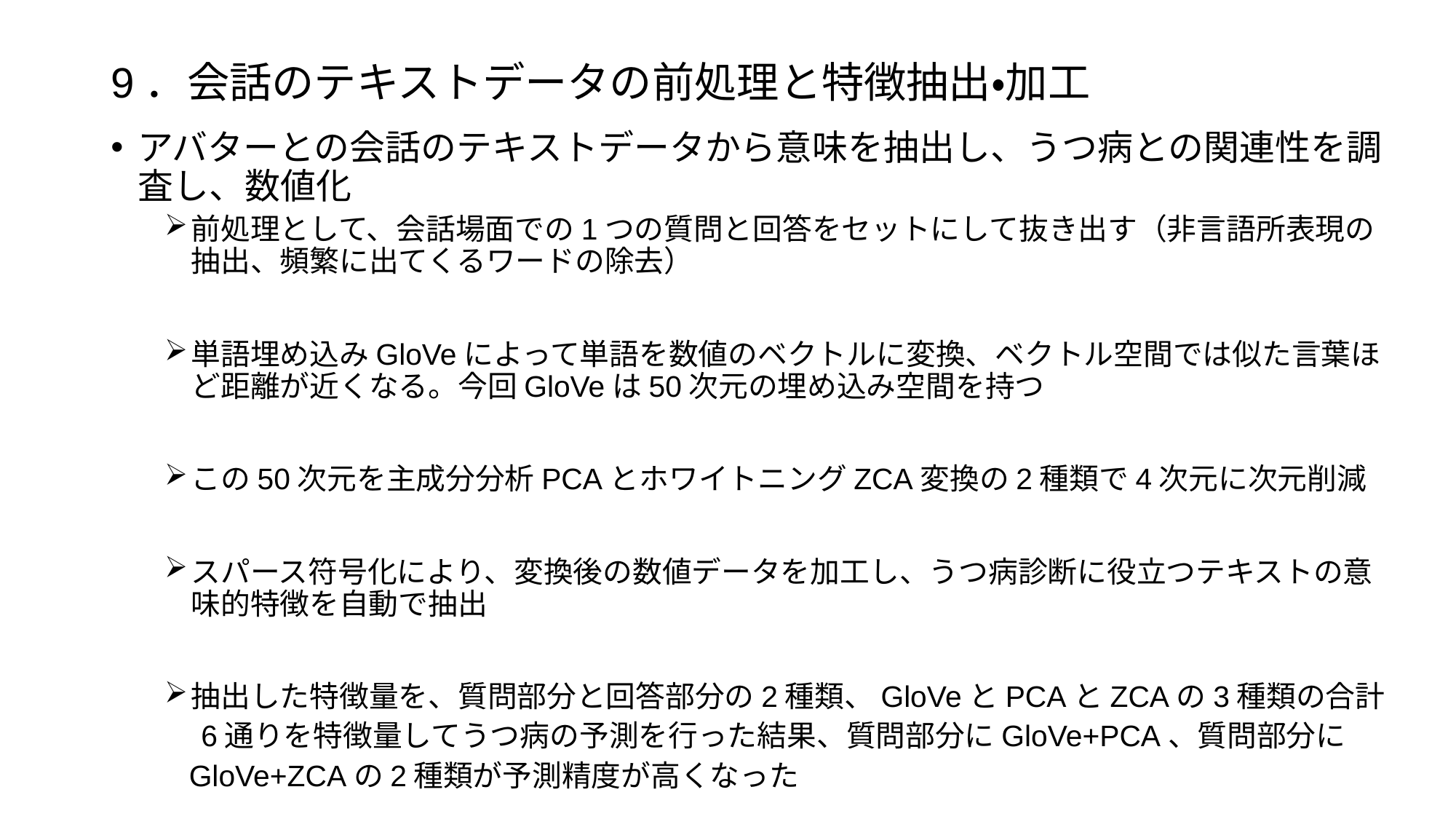

# 9．会話のテキストデータの前処理と特徴抽出・加工
アバターとの会話のテキストデータから意味を抽出し、うつ病との関連性を調査し、数値化
前処理として、会話場面での1つの質問と回答をセットにして抜き出す（非言語所表現の抽出、頻繁に出てくるワードの除去）

単語埋め込みGloVeによって単語を数値のベクトルに変換、ベクトル空間では似た言葉ほど距離が近くなる。今回GloVeは50次元の埋め込み空間を持つ

この50次元を主成分分析PCAとホワイトニングZCA変換の2種類で4次元に次元削減

スパース符号化により、変換後の数値データを加工し、うつ病診断に役立つテキストの意味的特徴を自動で抽出

抽出した特徴量を、質問部分と回答部分の2種類、GloVeとPCAとZCAの3種類の合計
　6通りを特徴量してうつ病の予測を行った結果、質問部分にGloVe+PCA、質問部分に
   GloVe+ZCAの2種類が予測精度が高くなった